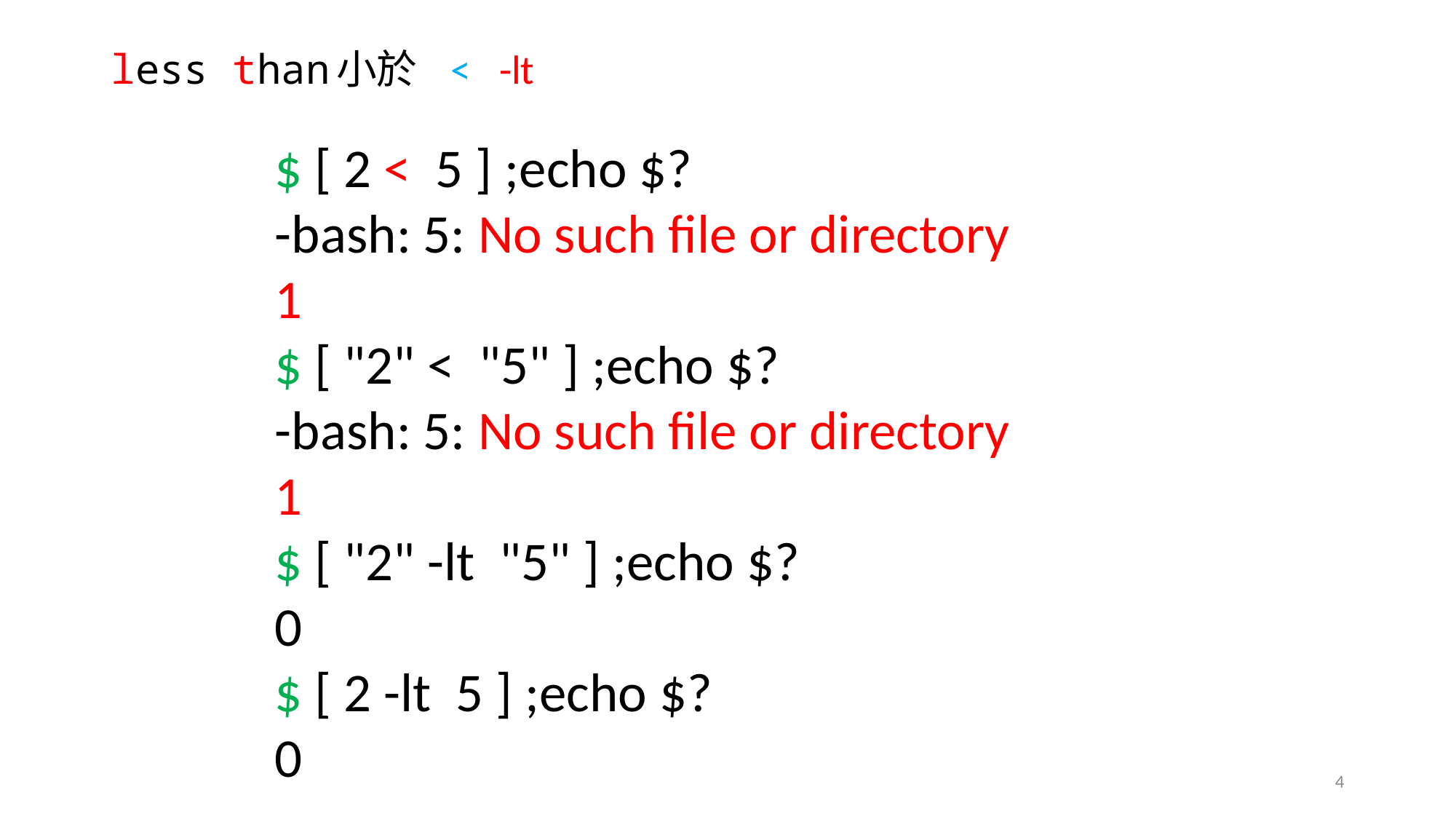

# less than小於   <   -lt
$ [ 2 <  5 ] ;echo $?
-bash: 5: No such file or directory
1
$ [ "2" <  "5" ] ;echo $?
-bash: 5: No such file or directory
1
$ [ "2" -lt  "5" ] ;echo $?
0
$ [ 2 -lt  5 ] ;echo $?
0
4